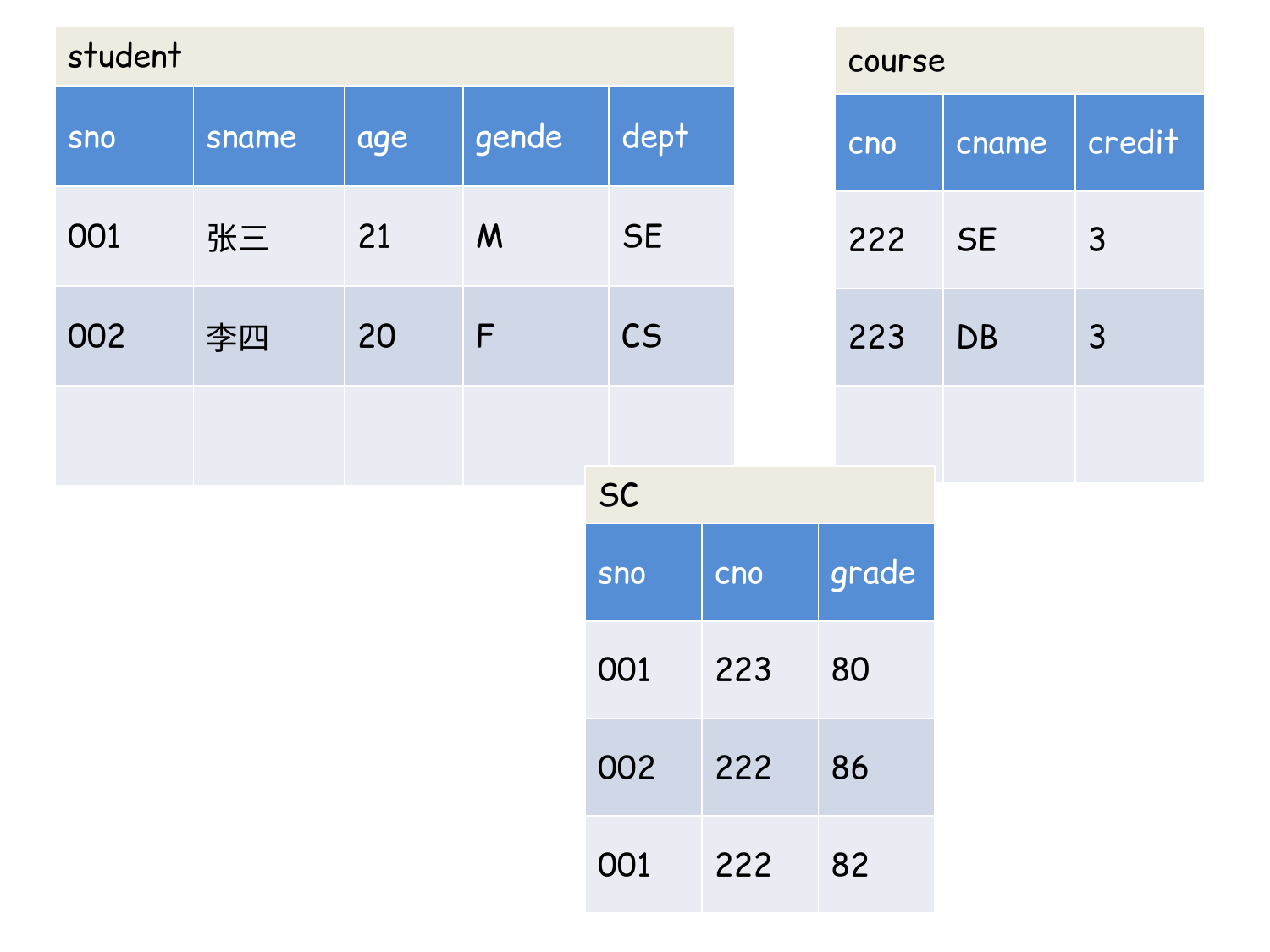

| student |  |  |  |  |
| --- | --- | --- | --- | --- |
| sno | sname | age | gende | dept |
| 001 | 张三 | 21 | M | SE |
| 002 | 李四 | 20 | F | CS |
|  |  |  |  |  |
| course |  |  |
| --- | --- | --- |
| cno | cname | credit |
| 222 | SE | 3 |
| 223 | DB | 3 |
|  |  |  |
| SC |  |  |
| --- | --- | --- |
| sno | cno | grade |
| 001 | 223 | 80 |
| 002 | 222 | 86 |
| 001 | 222 | 82 |